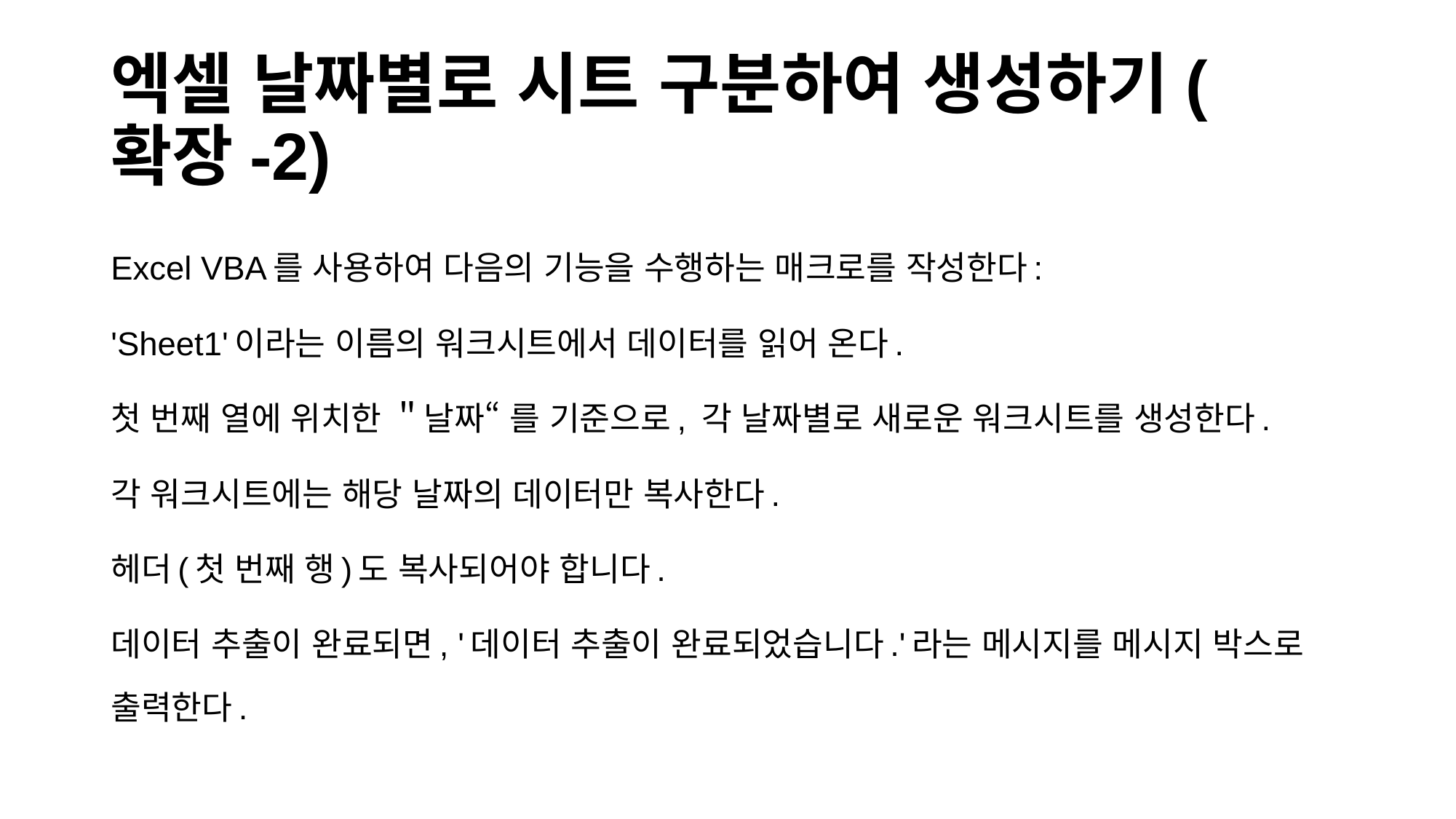

# 엑셀 날짜별로 시트 구분하여 생성하기(확장-2)
Excel VBA를 사용하여 다음의 기능을 수행하는 매크로를 작성한다:
'Sheet1'이라는 이름의 워크시트에서 데이터를 읽어 온다.
첫 번째 열에 위치한 ＂날짜“ 를 기준으로, 각 날짜별로 새로운 워크시트를 생성한다.
각 워크시트에는 해당 날짜의 데이터만 복사한다.
헤더(첫 번째 행)도 복사되어야 합니다.
데이터 추출이 완료되면, '데이터 추출이 완료되었습니다.'라는 메시지를 메시지 박스로 출력한다.